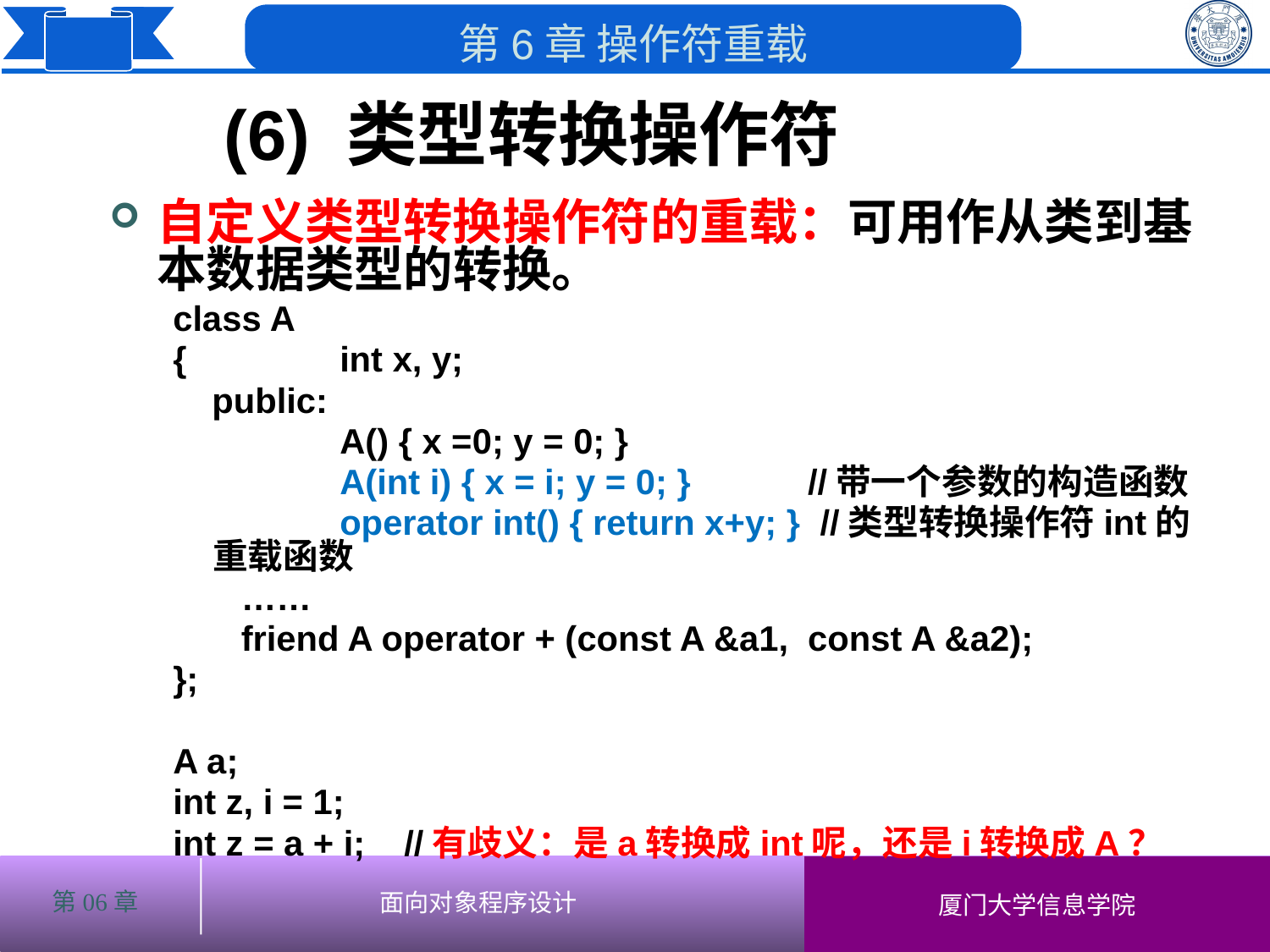

(6) 类型转换操作符
# 自定义类型转换操作符的重载：可用作从类到基本数据类型的转换。
class A
{		int x, y;
    public:
		A() { x =0; y = 0; }
		A(int i) { x = i; y = 0; }            //带一个参数的构造函数
		operator int() { return x+y; }  //类型转换操作符int的重载函数
       ……
       friend A operator + (const A &a1,  const A &a2);
};

A a;
int z, i = 1;
int z = a + i;    //有歧义：是a转换成int呢，还是i转换成A？
59